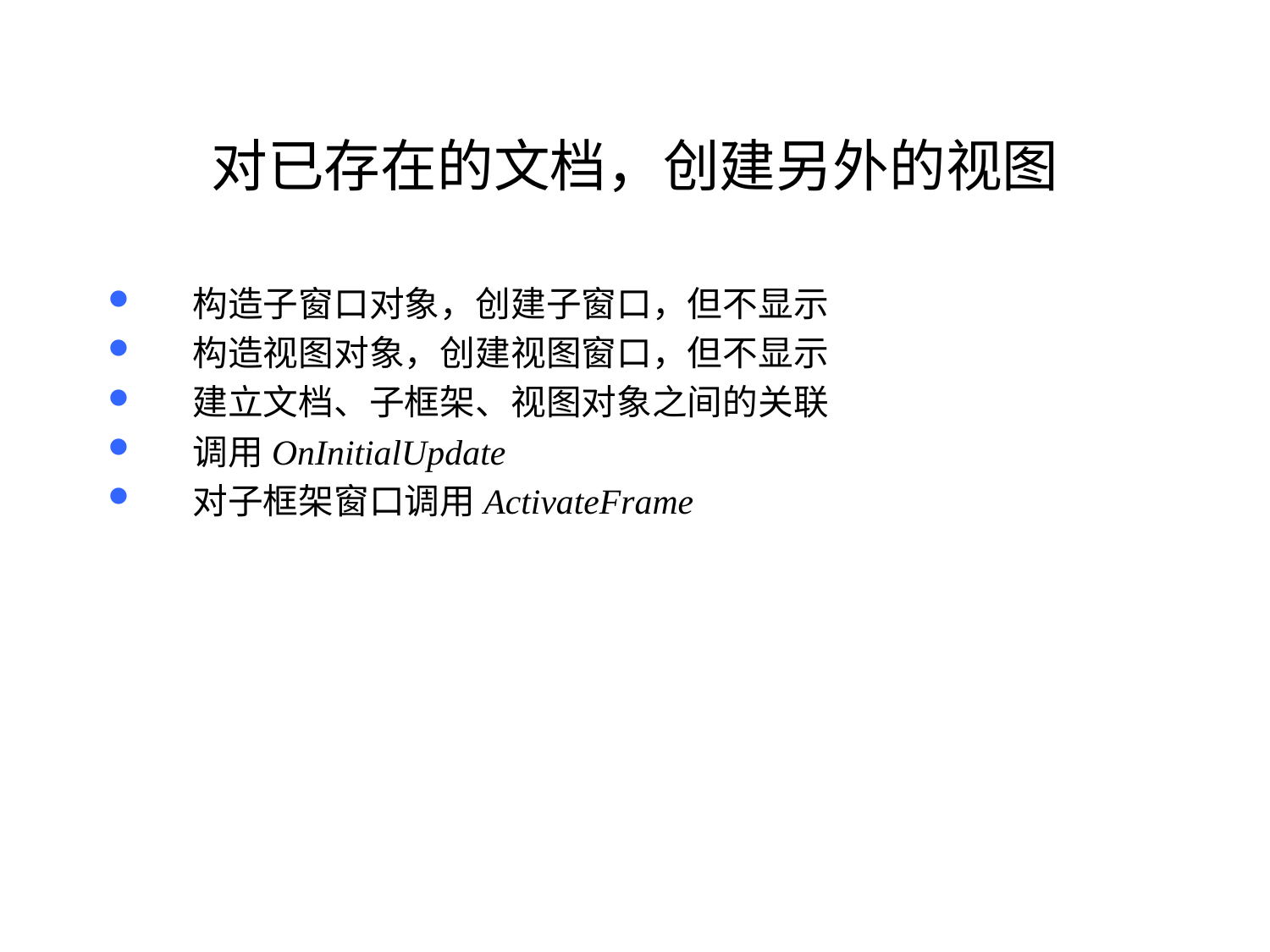

# 对已存在的文档，创建另外的视图
构造子窗口对象，创建子窗口，但不显示
构造视图对象，创建视图窗口，但不显示
建立文档、子框架、视图对象之间的关联
调用OnInitialUpdate
对子框架窗口调用ActivateFrame
134